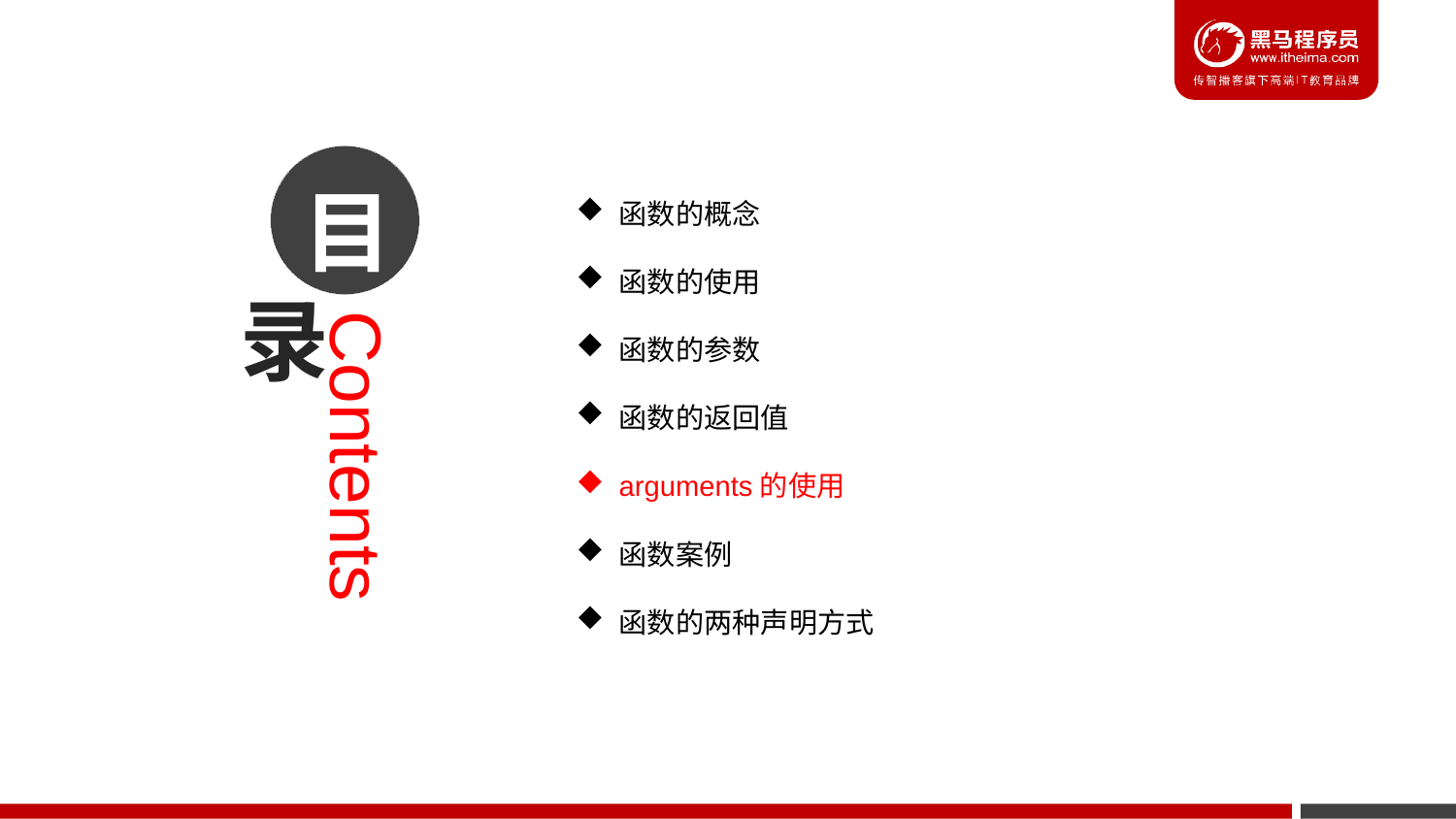

函数的概念
函数的使用
函数的参数
函数的返回值
arguments的使用
函数案例
函数的两种声明方式